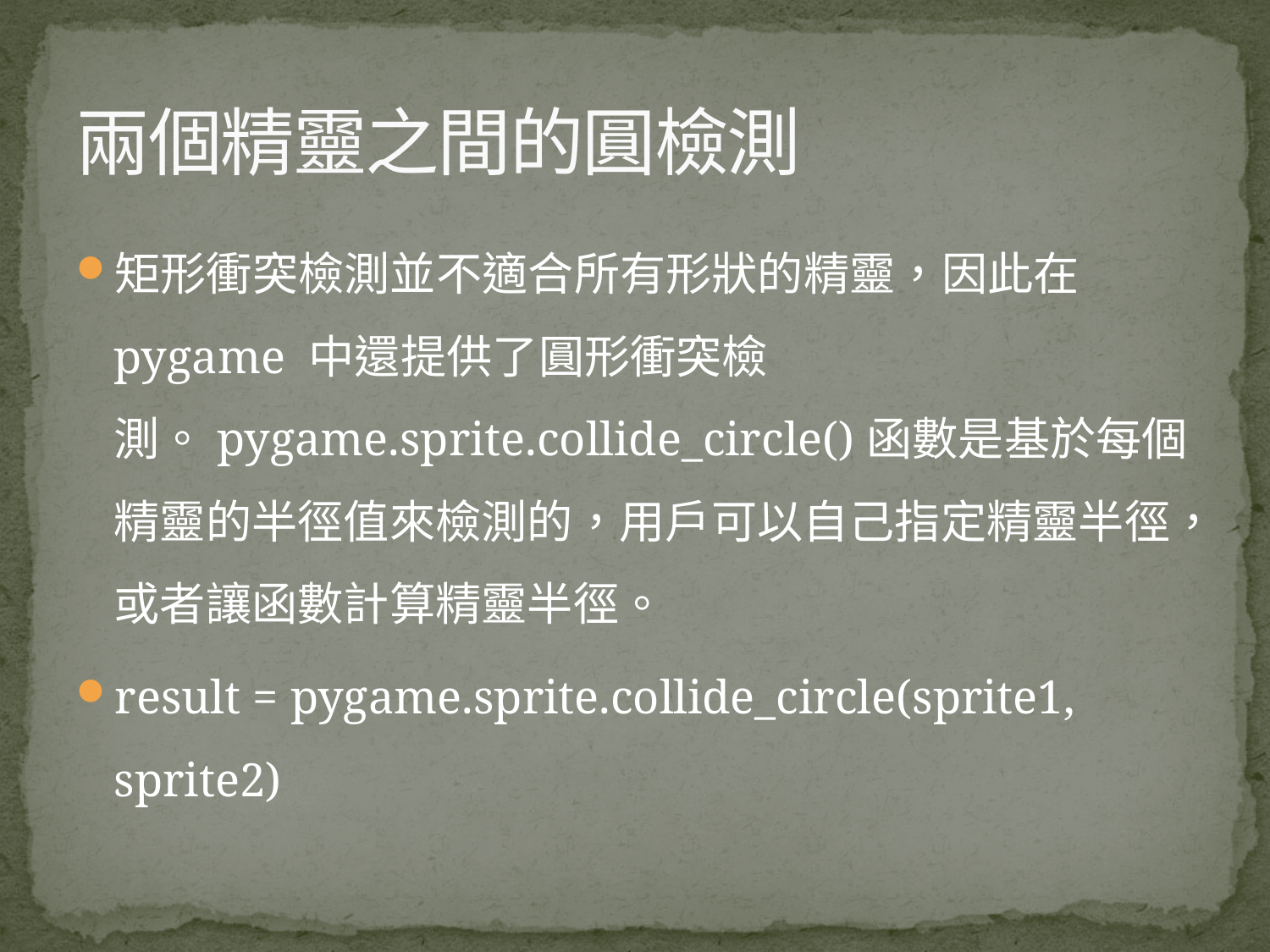

# 兩個精靈之間的圓檢測
矩形衝突檢測並不適合所有形狀的精靈，因此在pygame 中還提供了圓形衝突檢測。pygame.sprite.collide_circle()函數是基於每個精靈的半徑值來檢測的，用戶可以自己指定精靈半徑，或者讓函數計算精靈半徑。
result = pygame.sprite.collide_circle(sprite1, sprite2)